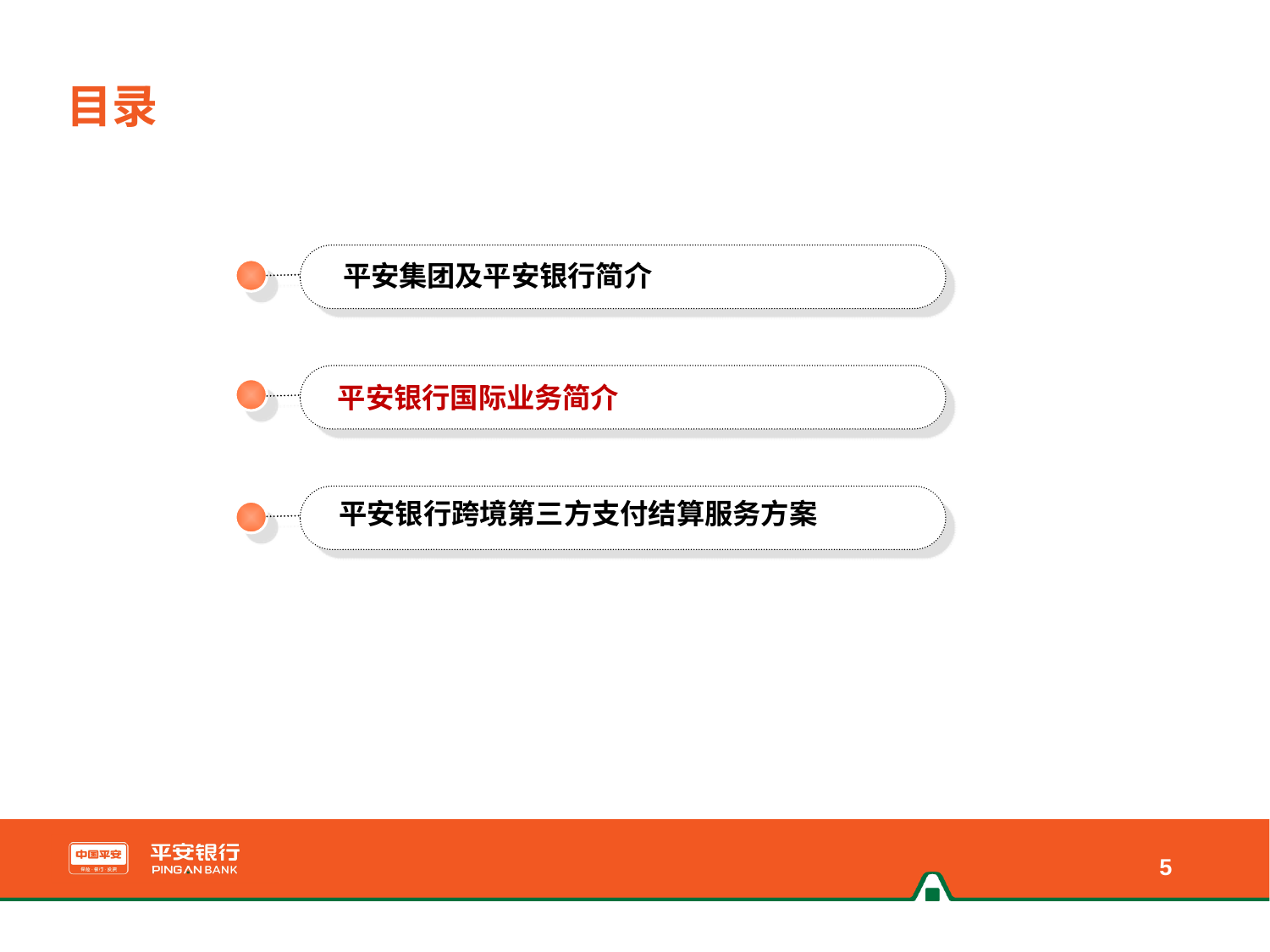

目录

平安集团及平安银行简介

平安银行国际业务简介

平安银行跨境第三方支付结算服务方案

5